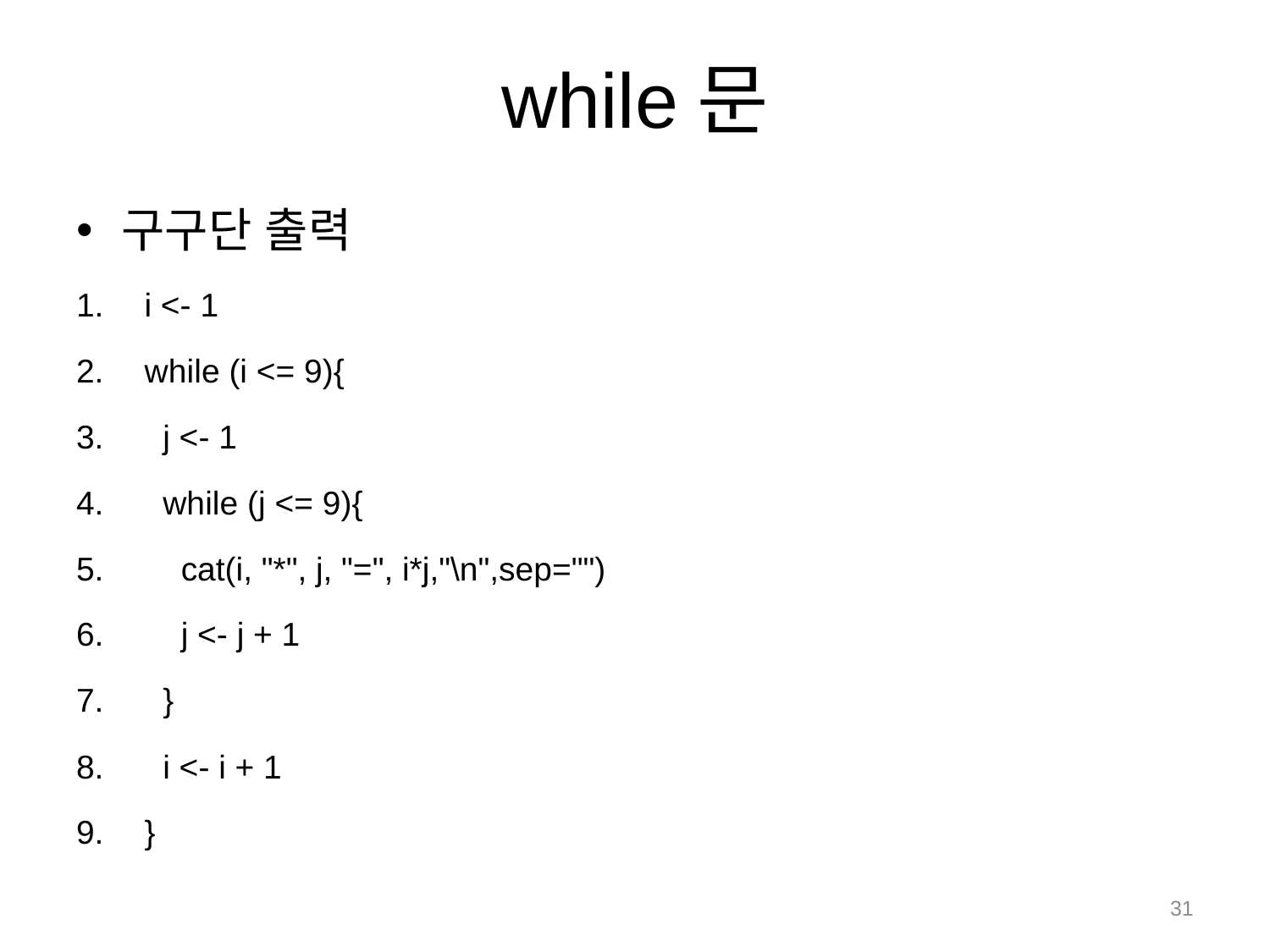

# while문
구구단 출력
i <- 1
while (i <= 9){
  j <- 1
  while (j <= 9){
    cat(i, "*", j, "=", i*j,"\n",sep="")
    j <- j + 1
  }
  i <- i + 1
}

31